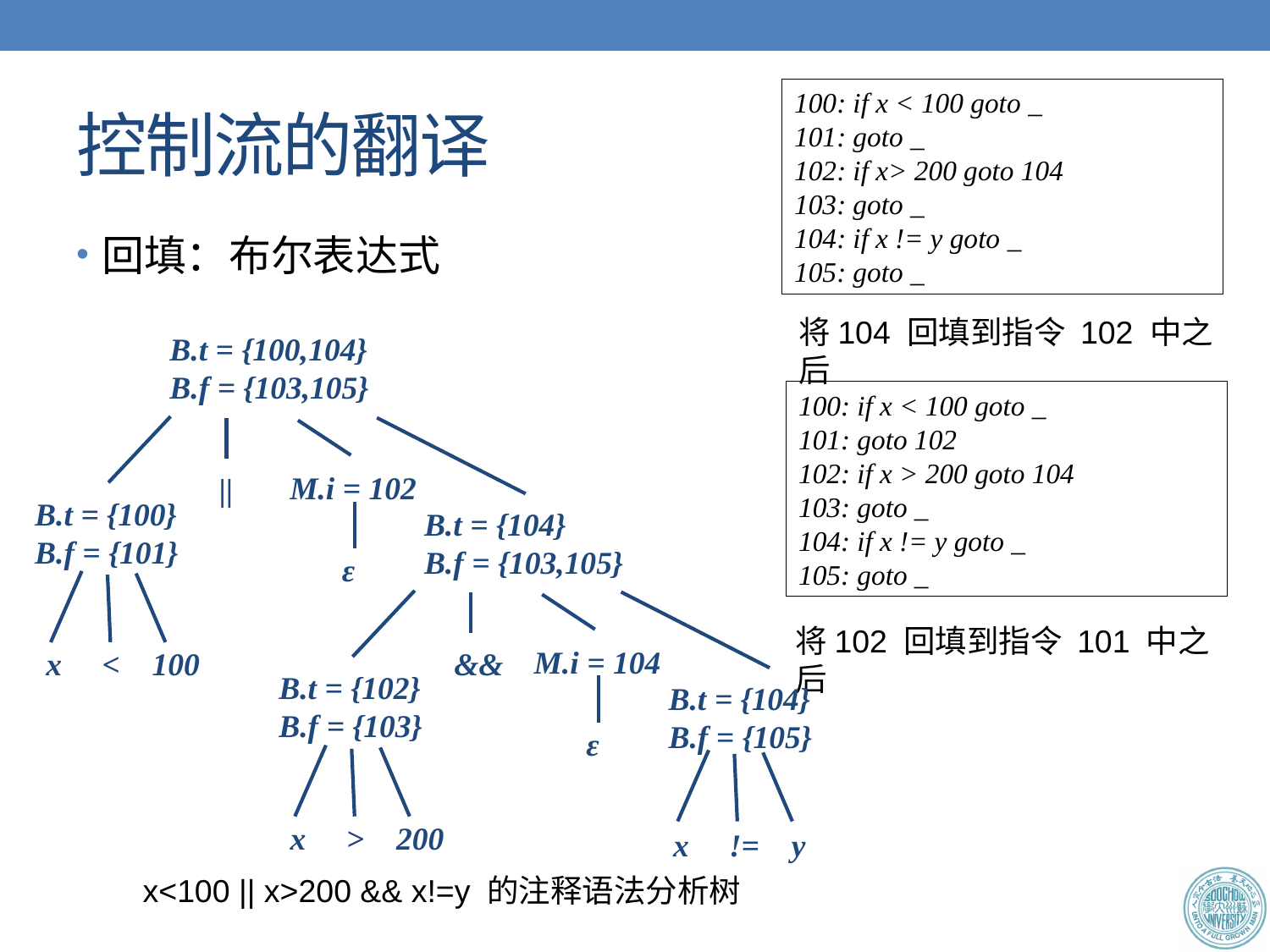

# 控制流的翻译
100: if x < 100 goto _
101: goto _
102: if x> 200 goto 104
103: goto _
104: if x != y goto _
105: goto _
回填：布尔表达式
将104 回填到指令 102 中之后
B.t = {100,104}
B.f = {103,105}
M.i = 102
||
B.t = {100}
B.f = {101}
B.t = {104}
B.f = {103,105}
ε
M.i = 104
x     <    100
&&
B.t = {102}
B.f = {103}
ε
x     >    200
x<100 || x>200 && x!=y 的注释语法分析树
B.t = {104}
B.f = {105}
x     !=    y
100: if x < 100 goto _
101: goto 102
102: if x > 200 goto 104
103: goto _
104: if x != y goto _
105: goto _
将102 回填到指令 101 中之后